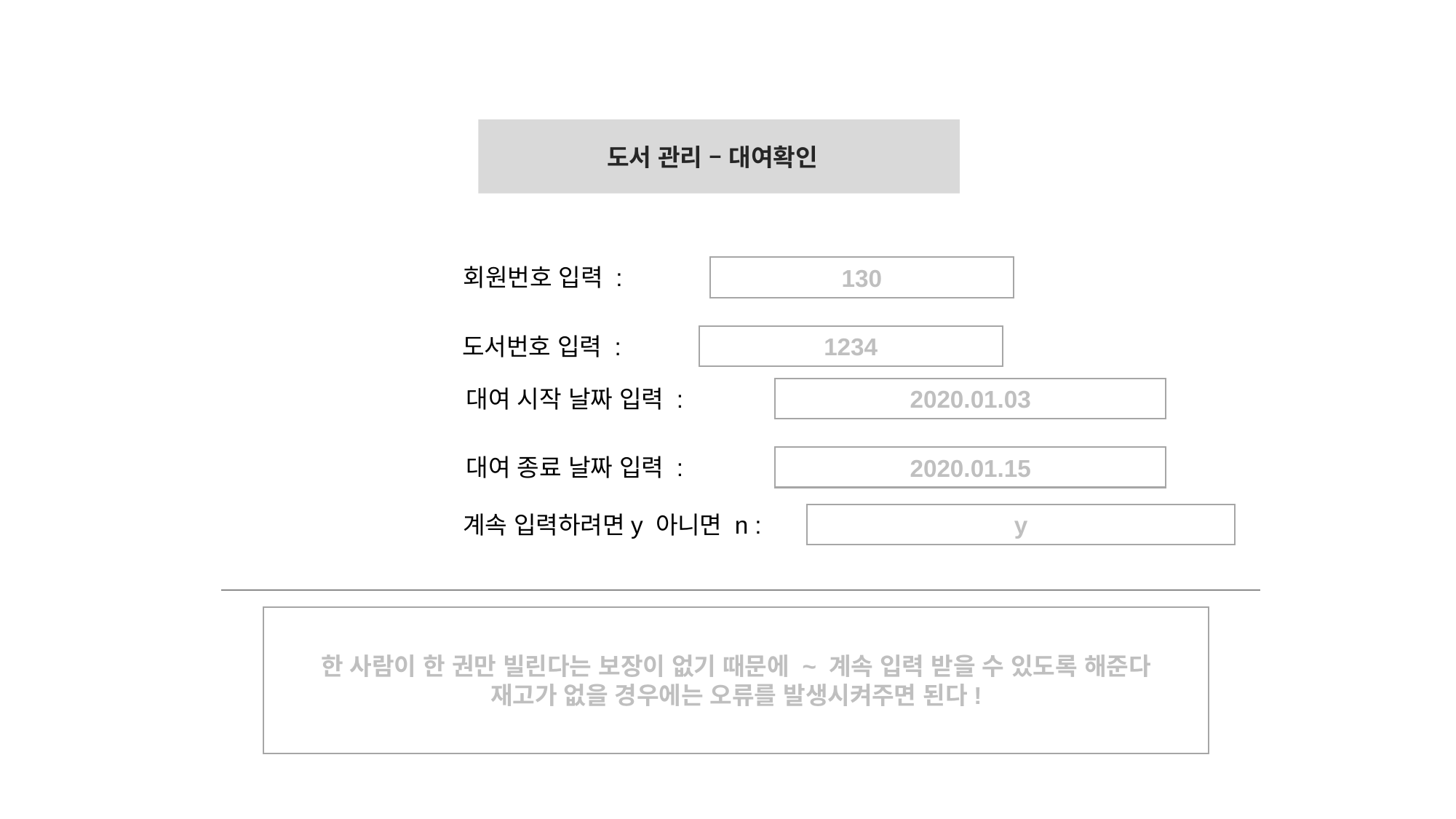

도서 관리 – 대여확인
회원번호 입력 :
130
 도서번호 입력 :
1234
 대여 시작 날짜 입력 :
2020.01.03
 대여 종료 날짜 입력 :
2020.01.15
 계속 입력하려면y 아니면 n :
y
한 사람이 한 권만 빌린다는 보장이 없기 때문에 ~ 계속 입력 받을 수 있도록 해준다
재고가 없을 경우에는 오류를 발생시켜주면 된다!